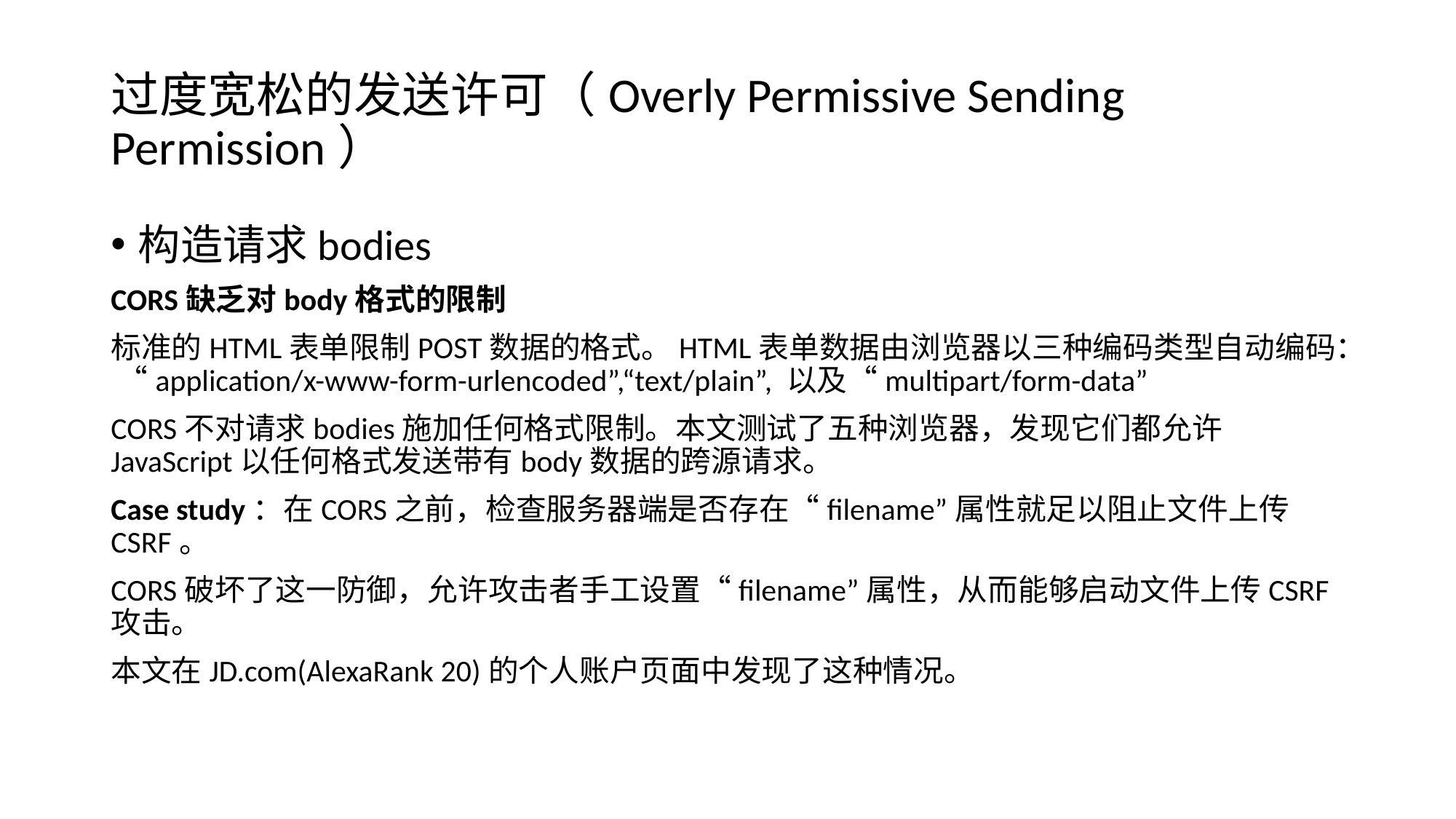

# 过度宽松的发送许可（Overly Permissive Sending Permission）
构造请求bodies
CORS缺乏对body格式的限制
标准的HTML表单限制POST数据的格式。HTML表单数据由浏览器以三种编码类型自动编码： “application/x-www-form-urlencoded”,“text/plain”, 以及“multipart/form-data”
CORS不对请求bodies施加任何格式限制。本文测试了五种浏览器，发现它们都允许JavaScript以任何格式发送带有body数据的跨源请求。
Case study：在CORS之前，检查服务器端是否存在“filename”属性就足以阻止文件上传CSRF。
CORS破坏了这一防御，允许攻击者手工设置“filename”属性，从而能够启动文件上传CSRF攻击。
本文在JD.com(AlexaRank 20)的个人账户页面中发现了这种情况。

13